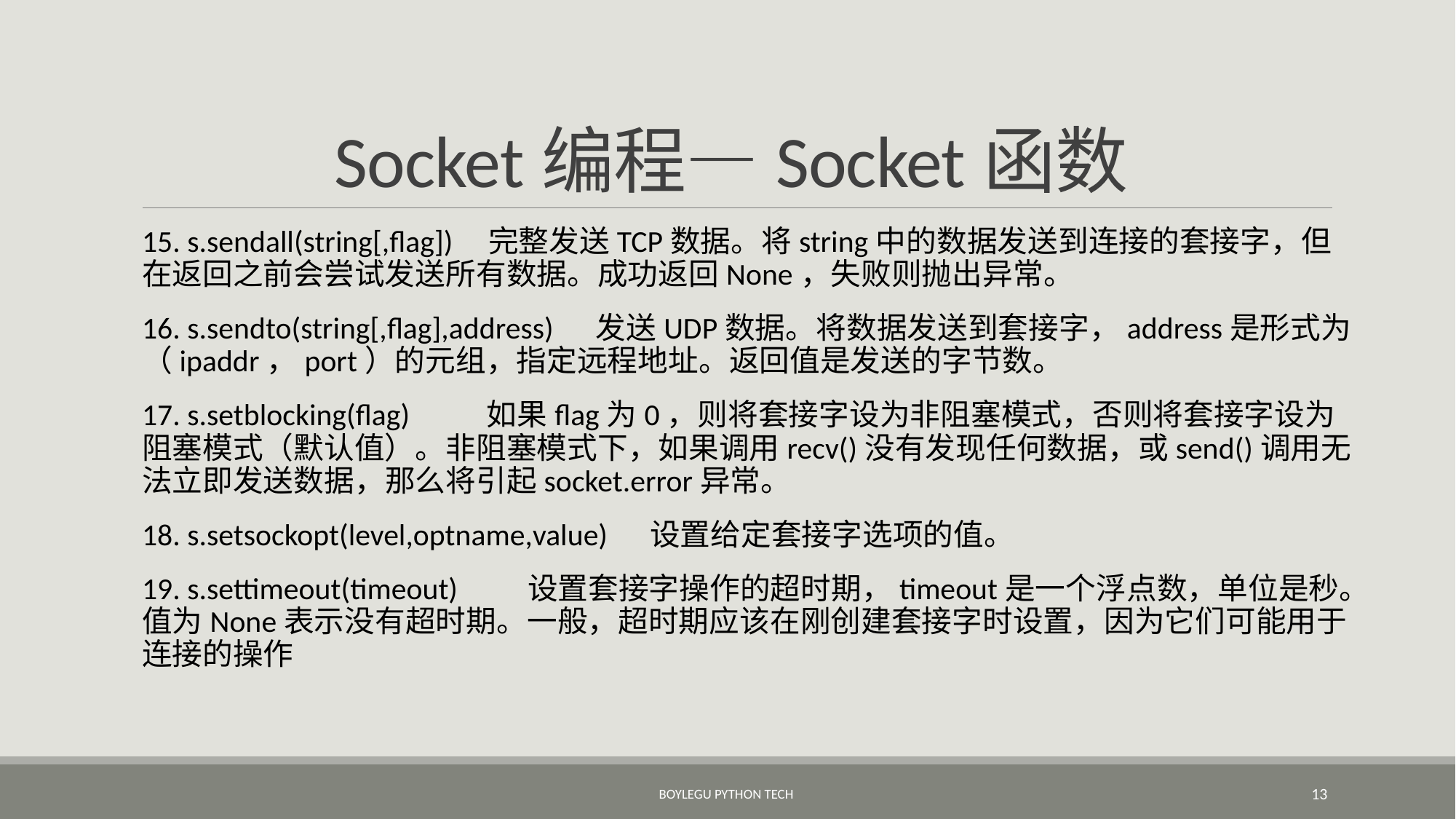

# Socket编程—Socket函数
15. s.sendall(string[,flag])    完整发送TCP数据。将string中的数据发送到连接的套接字，但在返回之前会尝试发送所有数据。成功返回None，失败则抛出异常。
16. s.sendto(string[,flag],address)     发送UDP数据。将数据发送到套接字，address是形式为（ipaddr，port）的元组，指定远程地址。返回值是发送的字节数。
17. s.setblocking(flag)          如果flag为0，则将套接字设为非阻塞模式，否则将套接字设为阻塞模式（默认值）。非阻塞模式下，如果调用recv()没有发现任何数据，或send()调用无法立即发送数据，那么将引起socket.error异常。
18. s.setsockopt(level,optname,value)     设置给定套接字选项的值。
19. s.settimeout(timeout)         设置套接字操作的超时期，timeout是一个浮点数，单位是秒。值为None表示没有超时期。一般，超时期应该在刚创建套接字时设置，因为它们可能用于连接的操作
BoyleGu Python Tech
13